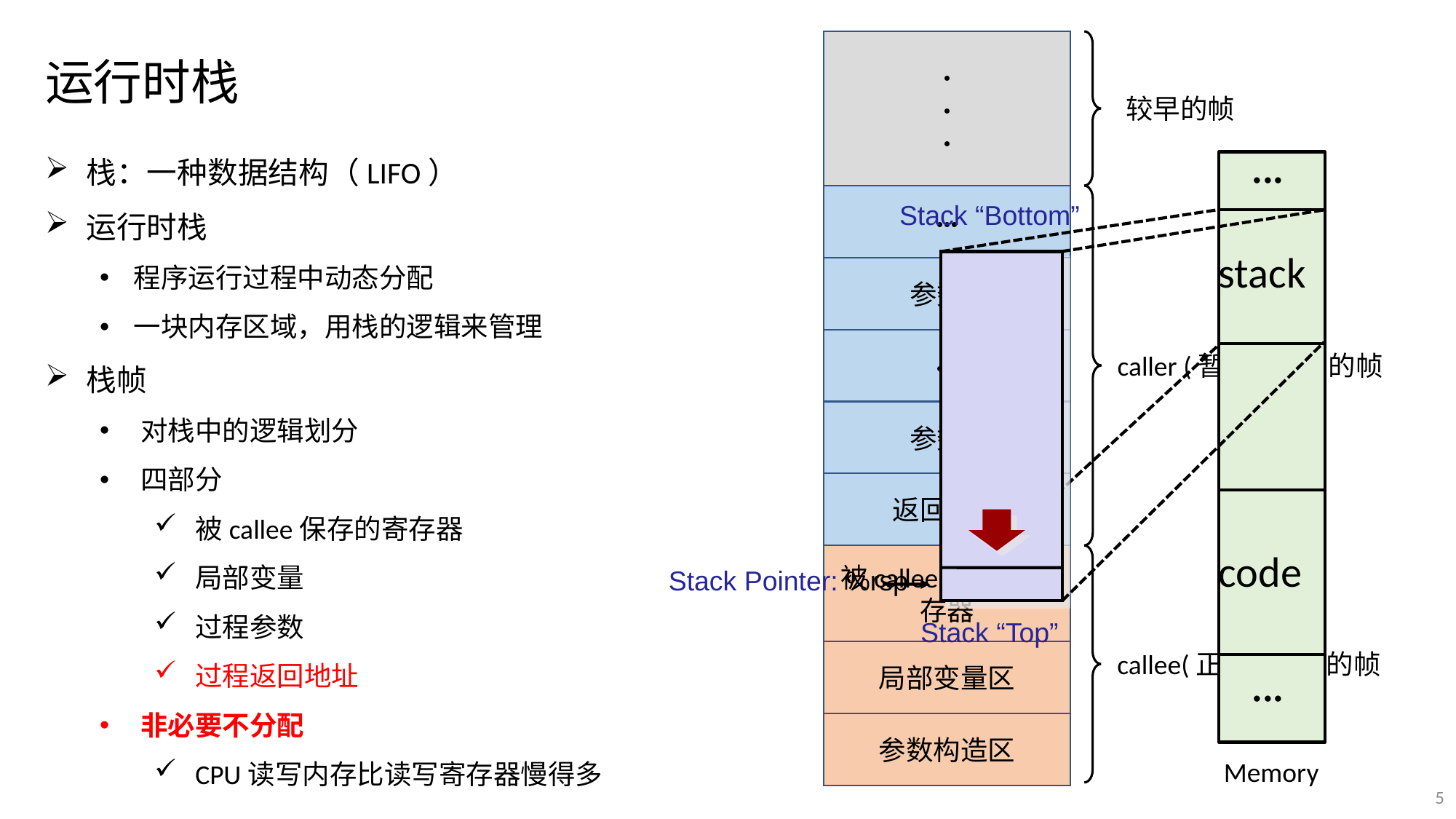

·
·
·

较早的帧

···
参数n
···
caller (暂时挂起)的帧
参数7
返回地址

被callee保存的寄存器
局部变量区
callee(正在执行)的帧
参数构造区
运行时栈
栈：一种数据结构（LIFO）
运行时栈
程序运行过程中动态分配
一块内存区域，用栈的逻辑来管理
栈帧
对栈中的逻辑划分
四部分
被callee保存的寄存器
局部变量
过程参数
过程返回地址
非必要不分配
CPU读写内存比读写寄存器慢得多
···

Stack “Bottom”
stack

code
Stack Pointer: %rsp

Stack “Top”
···
Memory
5